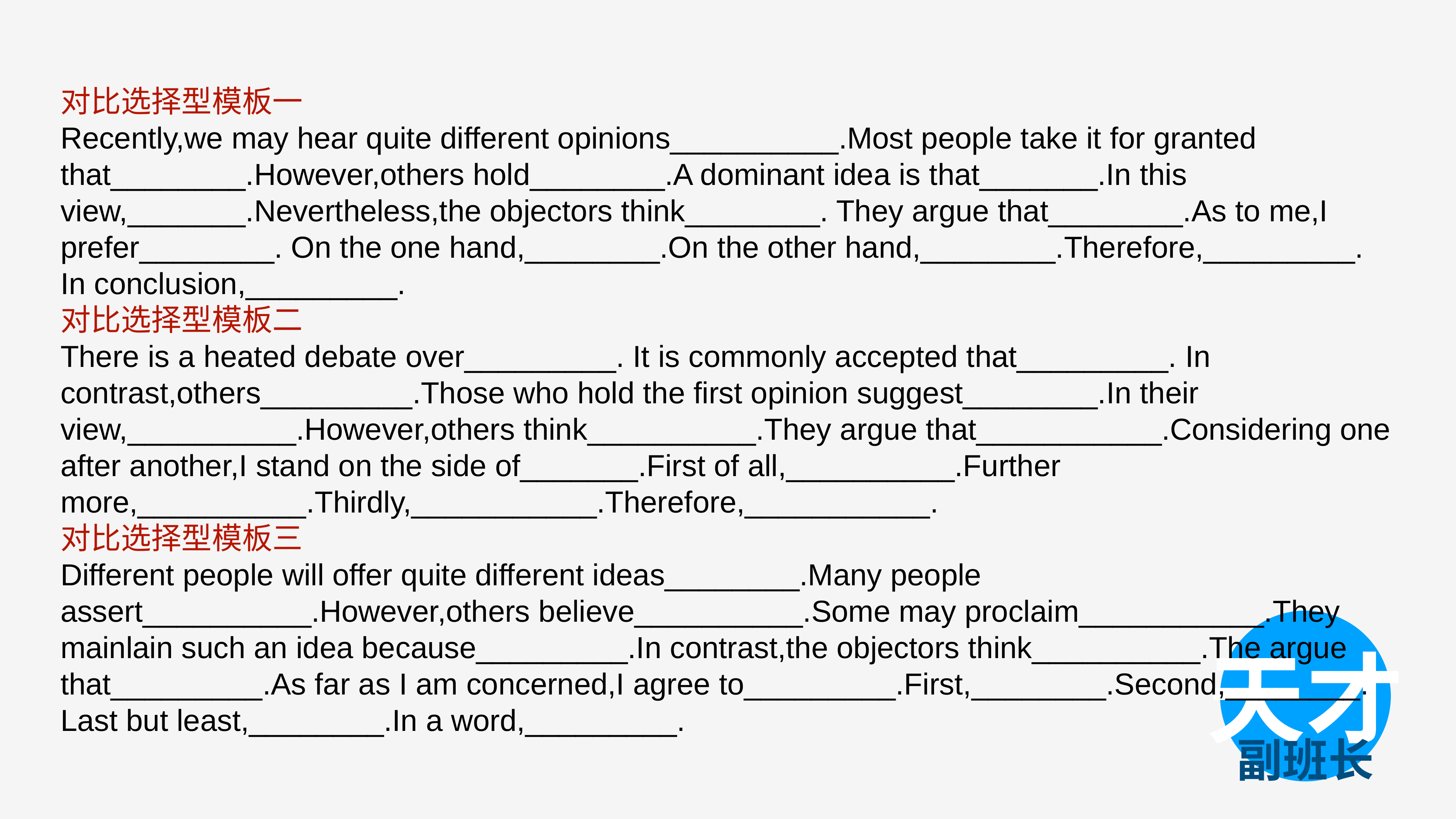

对比选择型模板一
Recently,we may hear quite different opinions__________.Most people take it for granted that________.However,others hold________.A dominant idea is that_______.In this view,_______.Nevertheless,the objectors think________. They argue that________.As to me,I prefer________. On the one hand,________.On the other hand,________.Therefore,_________.
In conclusion,_________.
对比选择型模板二
There is a heated debate over_________. It is commonly accepted that_________. In contrast,others_________.Those who hold the first opinion suggest________.In their view,__________.However,others think__________.They argue that___________.Considering one after another,I stand on the side of_______.First of all,__________.Further more,__________.Thirdly,___________.Therefore,___________.
对比选择型模板三
Different people will offer quite different ideas________.Many people assert__________.However,others believe__________.Some may proclaim___________.They mainlain such an idea because_________.In contrast,the objectors think__________.The argue  that_________.As far as I am concerned,I agree to_________.First,________.Second,________.
Last but least,________.In a word,_________.